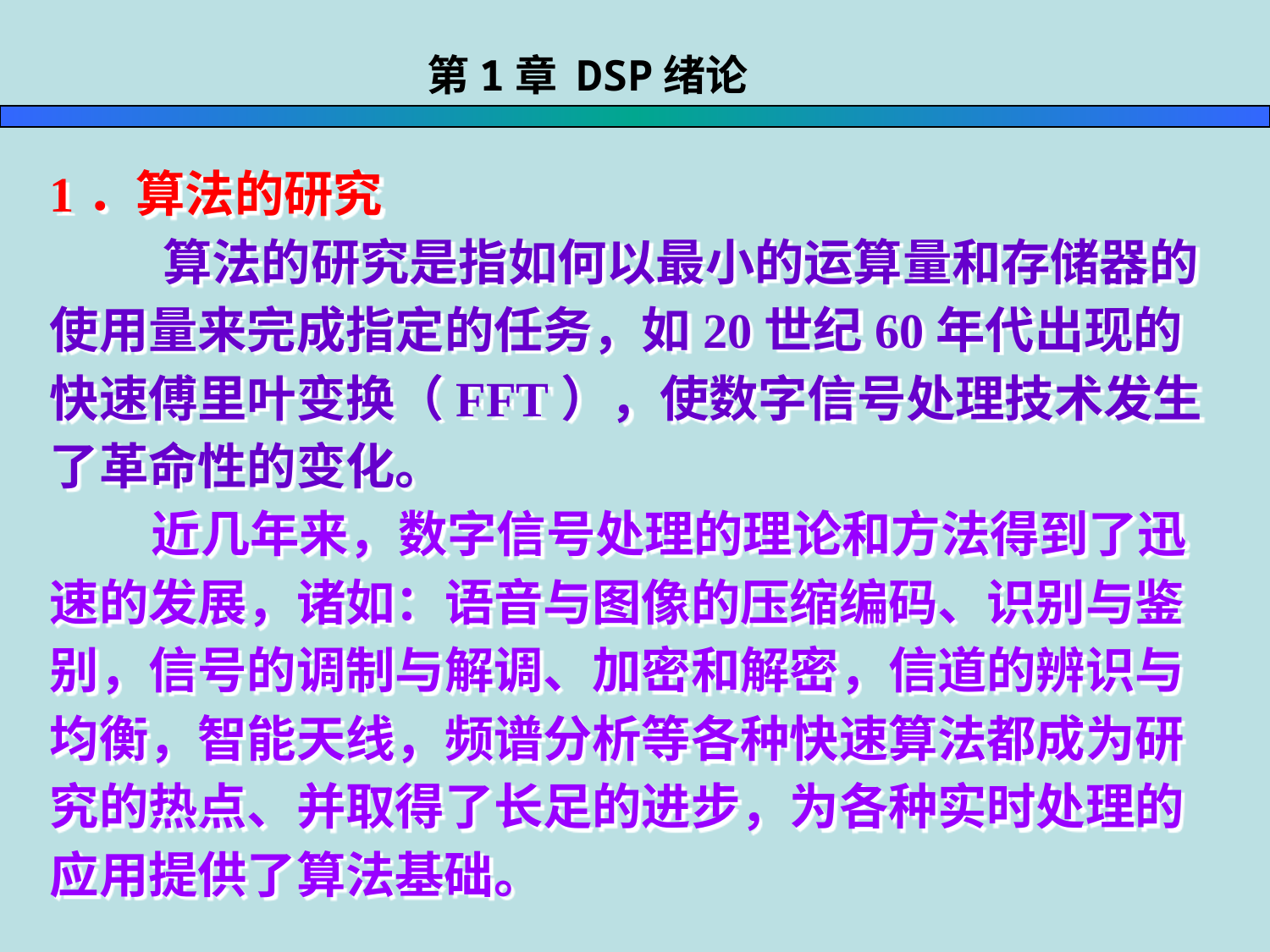

第1章 DSP绪论

1．算法的研究
         算法的研究是指如何以最小的运算量和存储器的使用量来完成指定的任务，如20世纪60年代出现的快速傅里叶变换（FFT），使数字信号处理技术发生了革命性的变化。
        近几年来，数字信号处理的理论和方法得到了迅速的发展，诸如：语音与图像的压缩编码、识别与鉴别，信号的调制与解调、加密和解密，信道的辨识与均衡，智能天线，频谱分析等各种快速算法都成为研究的热点、并取得了长足的进步，为各种实时处理的应用提供了算法基础。
6